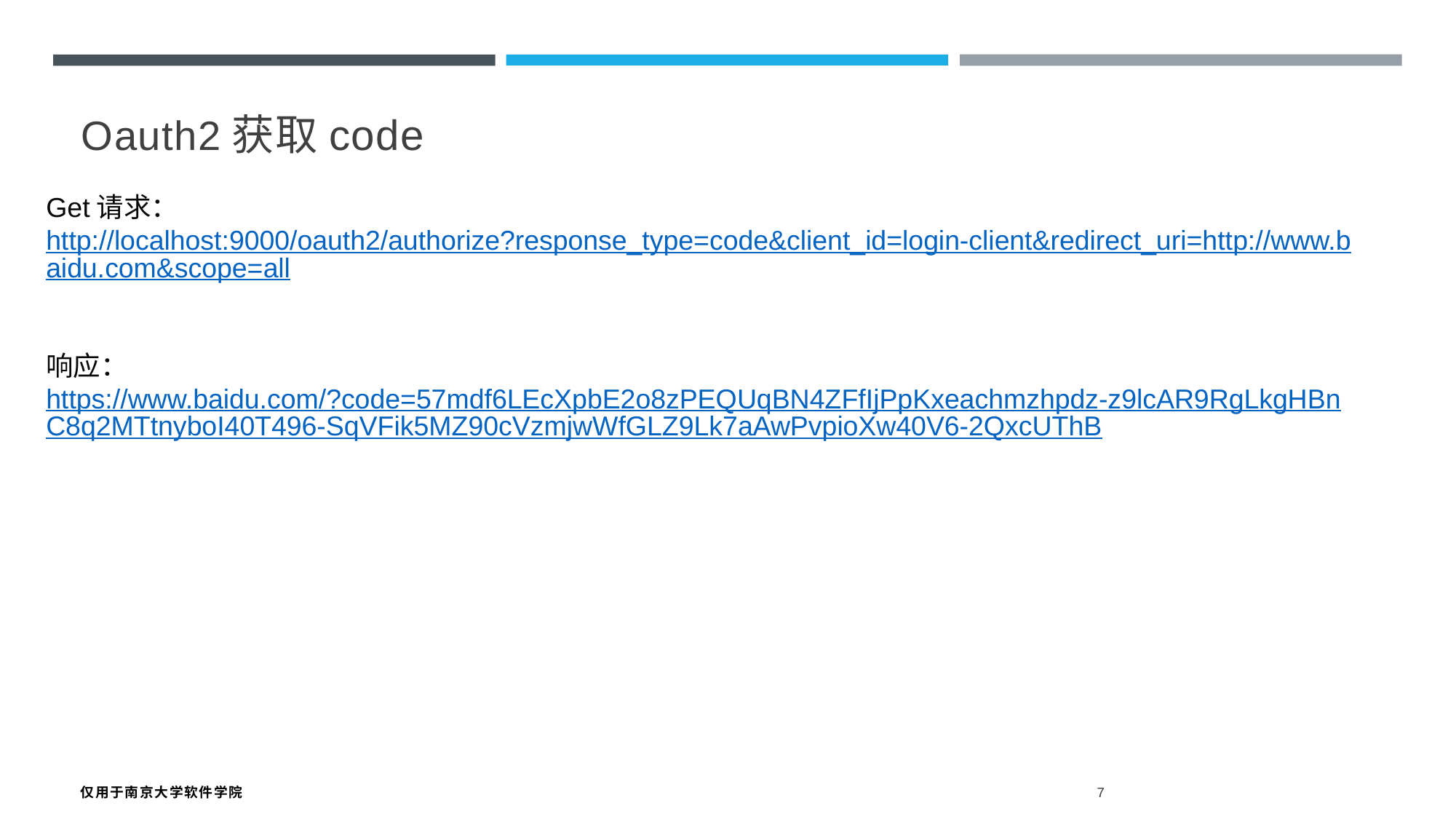

Oauth2获取code

Get请求：
http://localhost:9000/oauth2/authorize?response_type=code&client_id=login-client&redirect_uri=http://www.baidu.com&scope=all

响应：
https://www.baidu.com/?code=57mdf6LEcXpbE2o8zPEQUqBN4ZFfIjPpKxeachmzhpdz-z9lcAR9RgLkgHBnC8q2MTtnyboI40T496-SqVFik5MZ90cVzmjwWfGLZ9Lk7aAwPvpioXw40V6-2QxcUThB

仅用于南京大学软件学院                                                                                                                                                                                                                                                                                 7